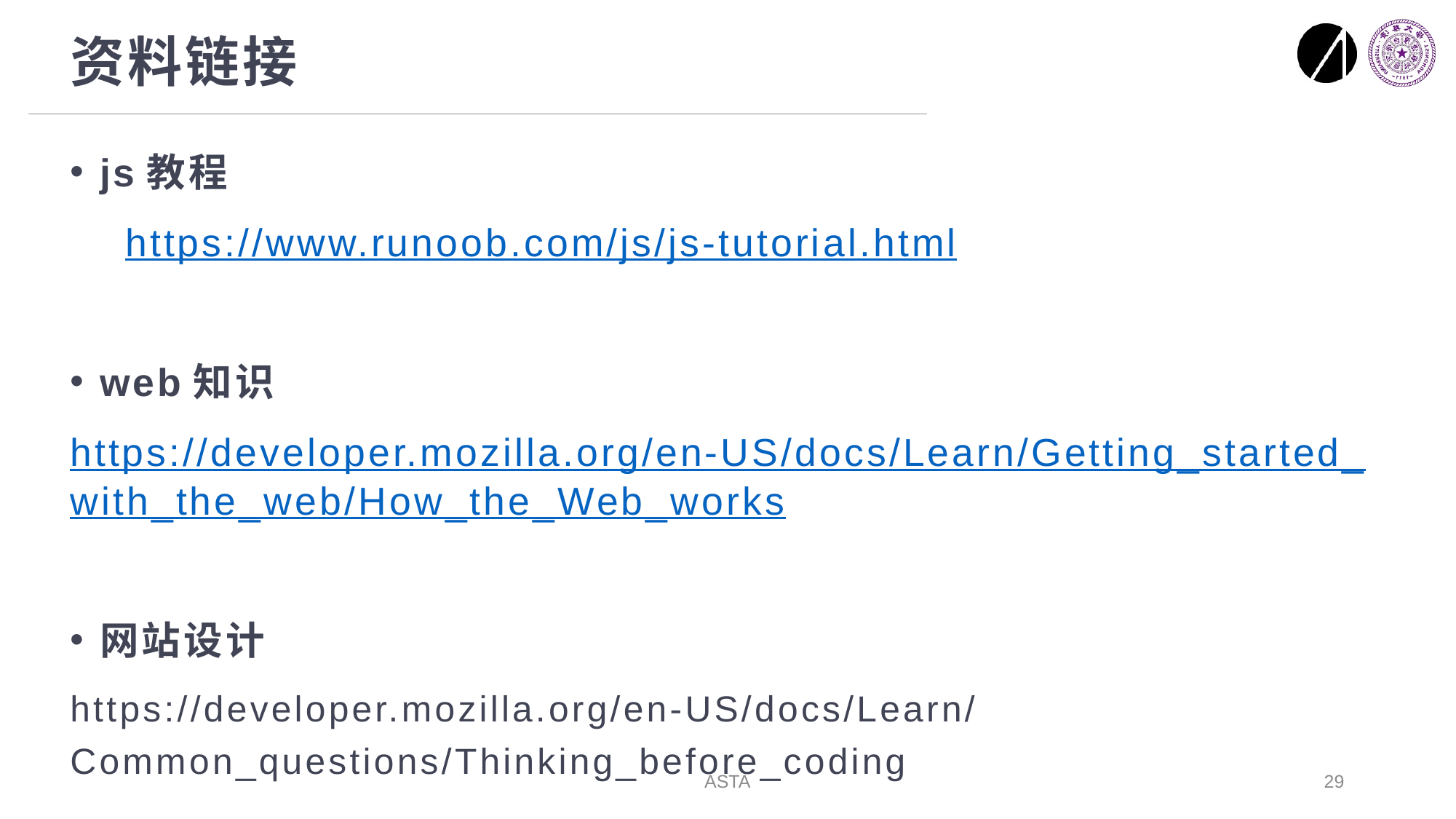

# 资料链接
js教程
    https://www.runoob.com/js/js-tutorial.html

web知识
https://developer.mozilla.org/en-US/docs/Learn/Getting_started_with_the_web/How_the_Web_works

网站设计
https://developer.mozilla.org/en-US/docs/Learn/Common_questions/Thinking_before_coding

ASTA
29